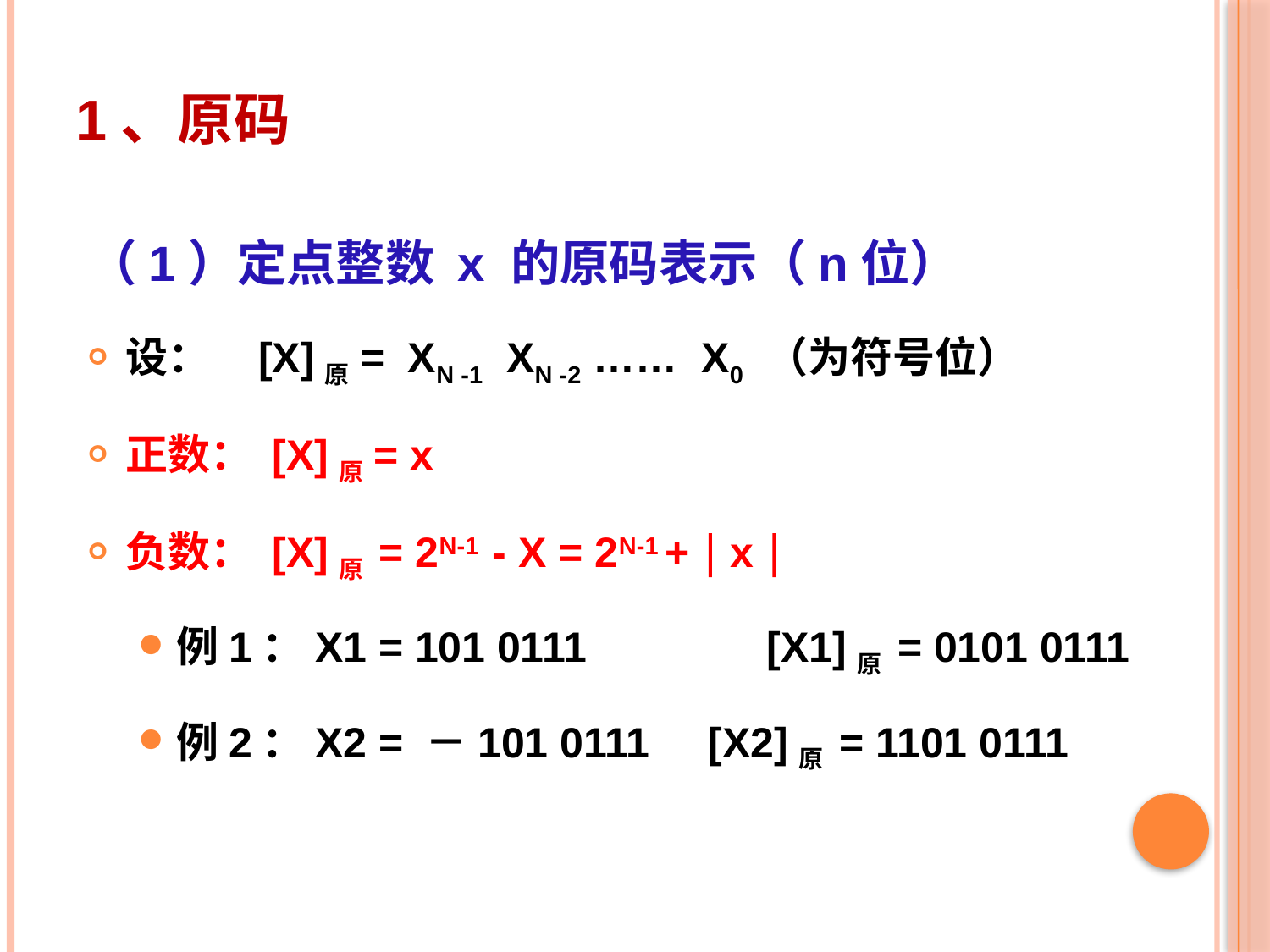

# 1、原码
（1）定点整数 x 的原码表示（n位）
设：    [X]原=  XN -1  XN -2 ……  X0 （为符号位）
正数： [X]原= x
负数： [X]原 = 2N-1  - X = 2N-1 + | x |
例1：X1 = 101 0111	       [X1]原 = 0101 0111
例2：X2 = －101 0111     [X2]原 = 1101 0111